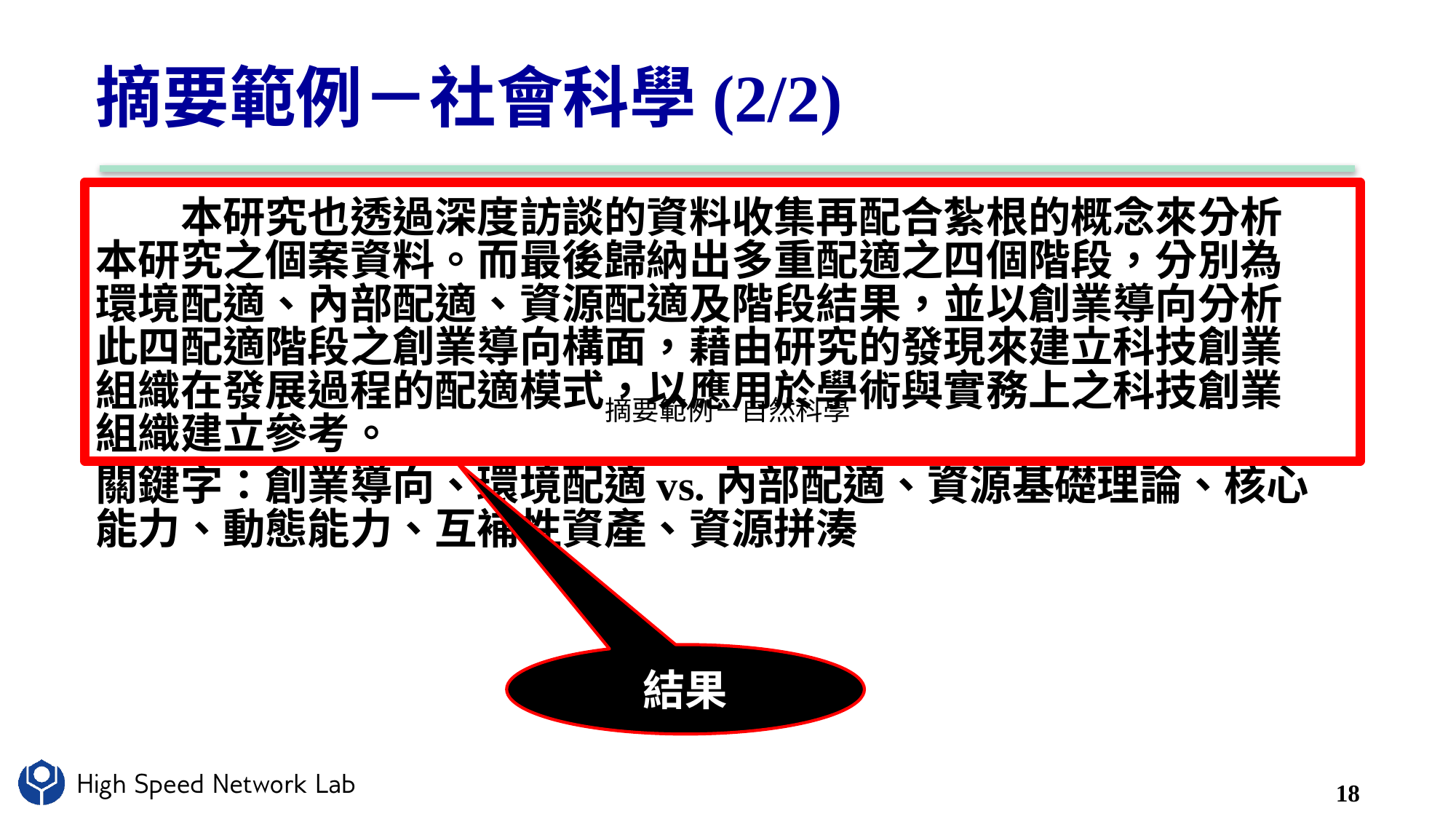

# 摘要範例－社會科學(2/2)

　　本研究也透過深度訪談的資料收集再配合紮根的概念來分析本研究之個案資料。而最後歸納出多重配適之四個階段，分別為環境配適、內部配適、資源配適及階段結果，並以創業導向分析此四配適階段之創業導向構面，藉由研究的發現來建立科技創業組織在發展過程的配適模式，以應用於學術與實務上之科技創業組織建立參考。
關鍵字：創業導向、環境配適vs.內部配適、資源基礎理論、核心能力、動態能力、互補性資產、資源拼湊

摘要範例－自然科學
結果
18